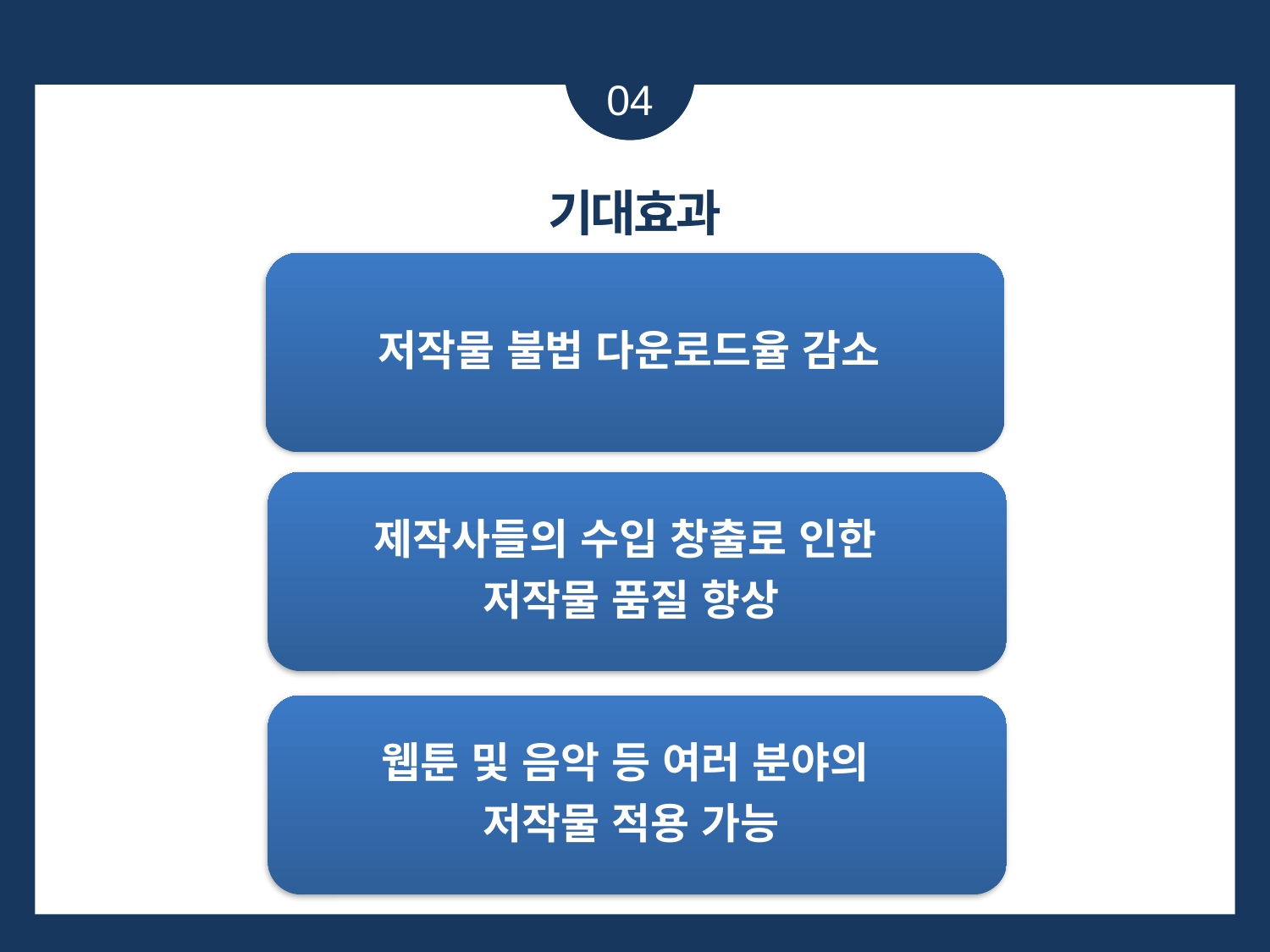

04

기대효과

저작물 불법 다운로드율 감소

제작사들의 수입 창출로 인한
저작물 품질 향상

웹툰 및 음악 등 여러 분야의
저작물 적용 가능